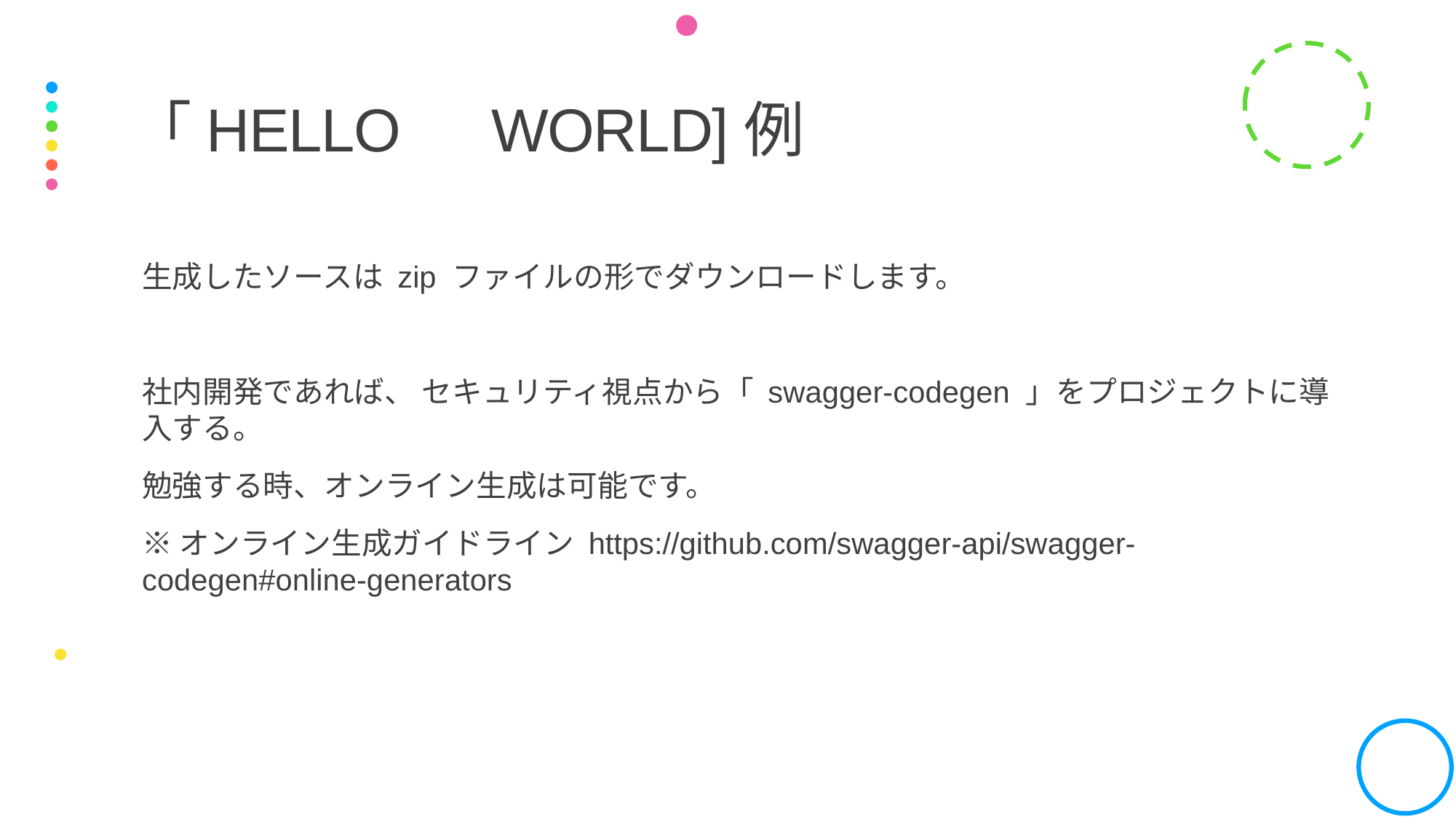

# 「Hello　World]例
生成したソースは zip ファイルの形でダウンロードします。

社内開発であれば、 セキュリティ視点から「 swagger-codegen 」をプロジェクトに導入する。
勉強する時、オンライン生成は可能です。
※オンライン生成ガイドライン https://github.com/swagger-api/swagger-codegen#online-generators